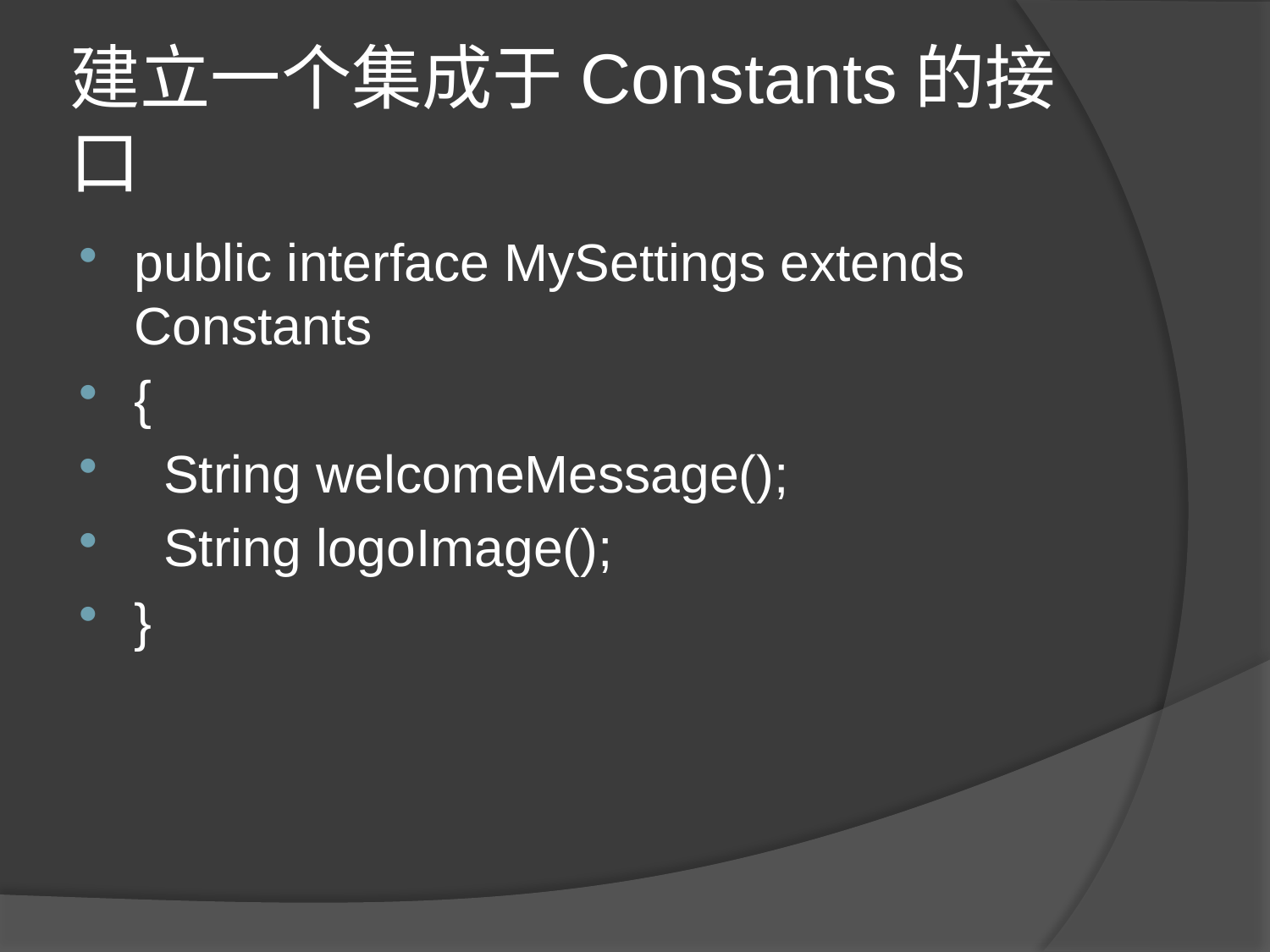

# 建立一个集成于Constants的接口
public interface MySettings extends Constants
{
  String welcomeMessage();
  String logoImage();
}